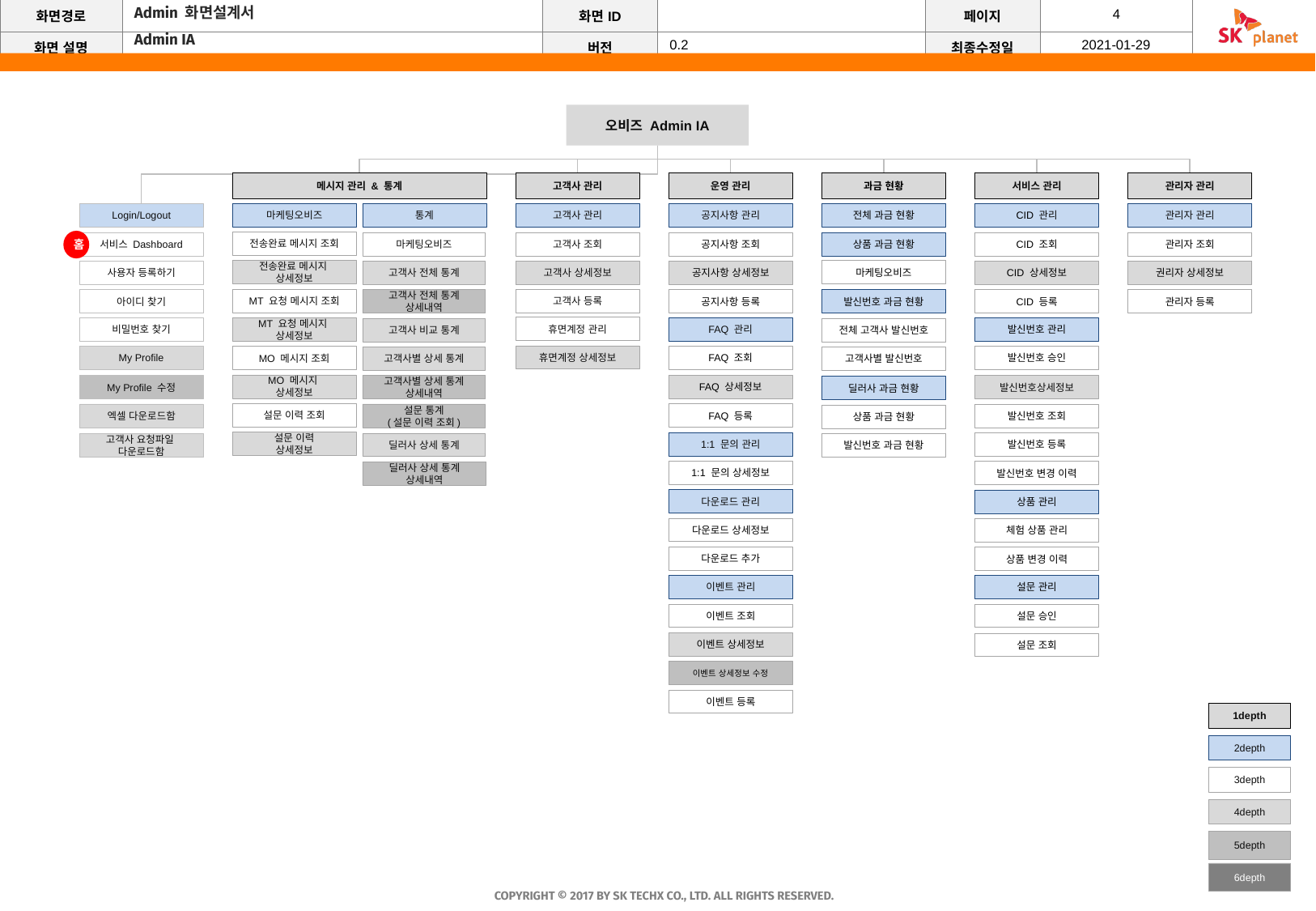

Admin 화면설계서
Admin IA
오비즈 Admin IA
메시지 관리 & 통계
마케팅오비즈
통계
전송완료 메시지 조회
마케팅오비즈
전송완료 메시지
상세정보
고객사 전체 통계
MT 요청 메시지 조회
고객사 전체 통계
상세내역
MT 요청 메시지
상세정보
고객사 비교 통계
MO 메시지 조회
고객사별 상세 통계
MO 메시지
상세정보
고객사별 상세 통계
상세내역
설문 이력 조회
설문 통계
(설문 이력 조회)
설문 이력
상세정보
딜러사 상세 통계
딜러사 상세 통계
상세내역
고객사 관리
고객사 관리
고객사 조회
고객사 상세정보
고객사 등록
휴면계정 관리
휴면계정 상세정보
운영 관리
공지사항 관리
공지사항 조회
공지사항 상세정보
공지사항 등록
FAQ 관리
FAQ 조회
FAQ 상세정보
FAQ 등록
1:1 문의 관리
1:1 문의 상세정보
다운로드 관리
다운로드 상세정보
다운로드 추가
이벤트 관리
이벤트 조회
이벤트 상세정보
이벤트 상세정보 수정
이벤트 등록
과금 현황
전체 과금 현황
상품 과금 현황
마케팅오비즈
발신번호 과금 현황
전체 고객사 발신번호
고객사별 발신번호
딜러사 과금 현황
상품 과금 현황
발신번호 과금 현황
서비스 관리
CID 관리
CID 조회
CID 상세정보
CID 등록
발신번호 관리
발신번호 승인
발신번호상세정보
발신번호 조회
발신번호 등록
발신번호 변경 이력
상품 관리
체험 상품 관리
상품 변경 이력
설문 관리
설문 승인
설문 조회
관리자 관리
관리자 관리
관리자 조회
권리자 상세정보
관리자 등록
Login/Logout
홈
서비스 Dashboard
사용자 등록하기
아이디 찾기
비밀번호 찾기
My Profile
My Profile 수정
엑셀 다운로드함
고객사 요청파일
다운로드함
1depth
2depth
3depth
4depth
5depth
6depth